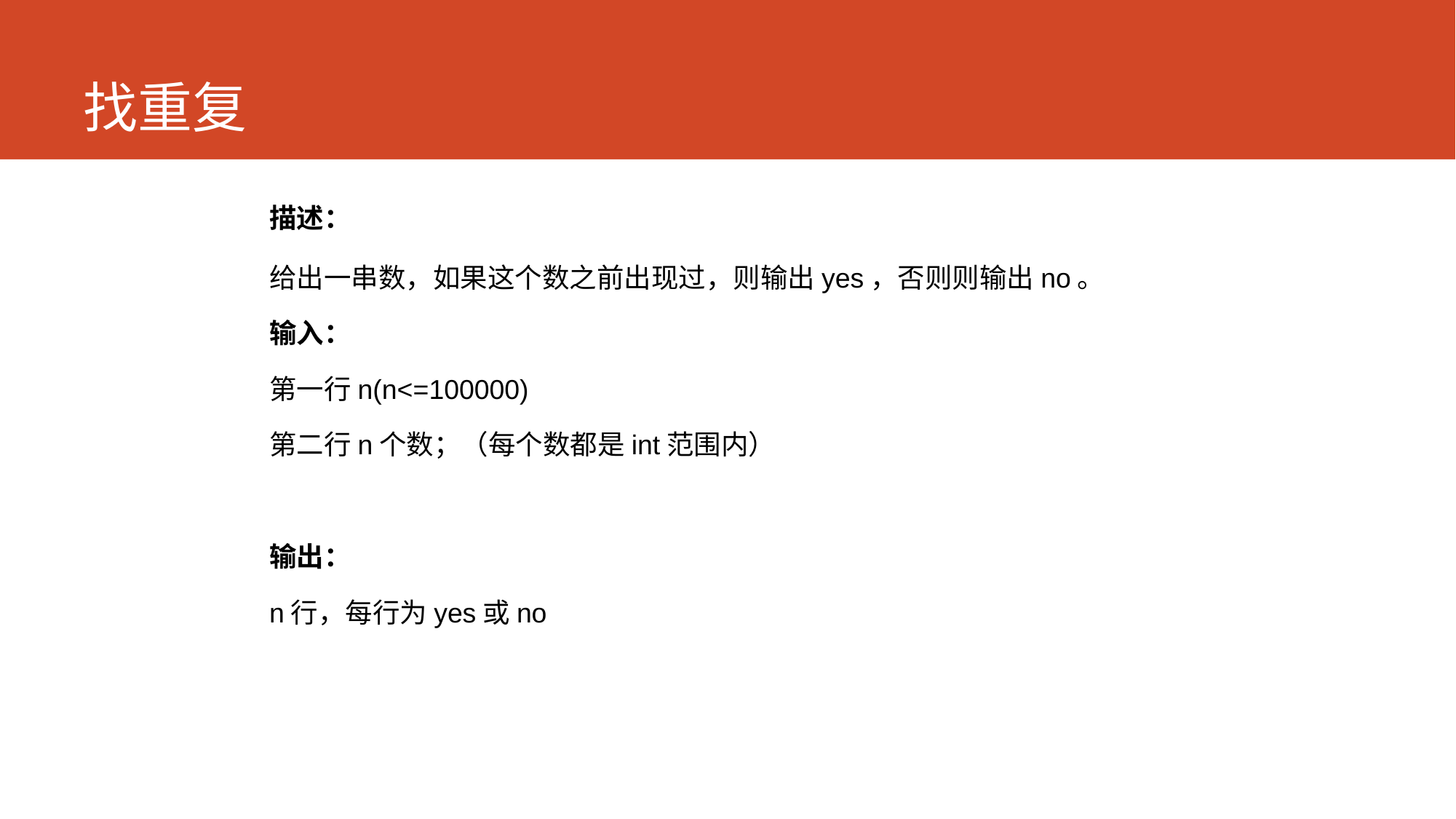

# 找重复
描述：
给出一串数，如果这个数之前出现过，则输出yes，否则则输出no。
输入：
第一行n(n<=100000)
第二行n个数；（每个数都是int范围内）

输出：
n行，每行为yes或no